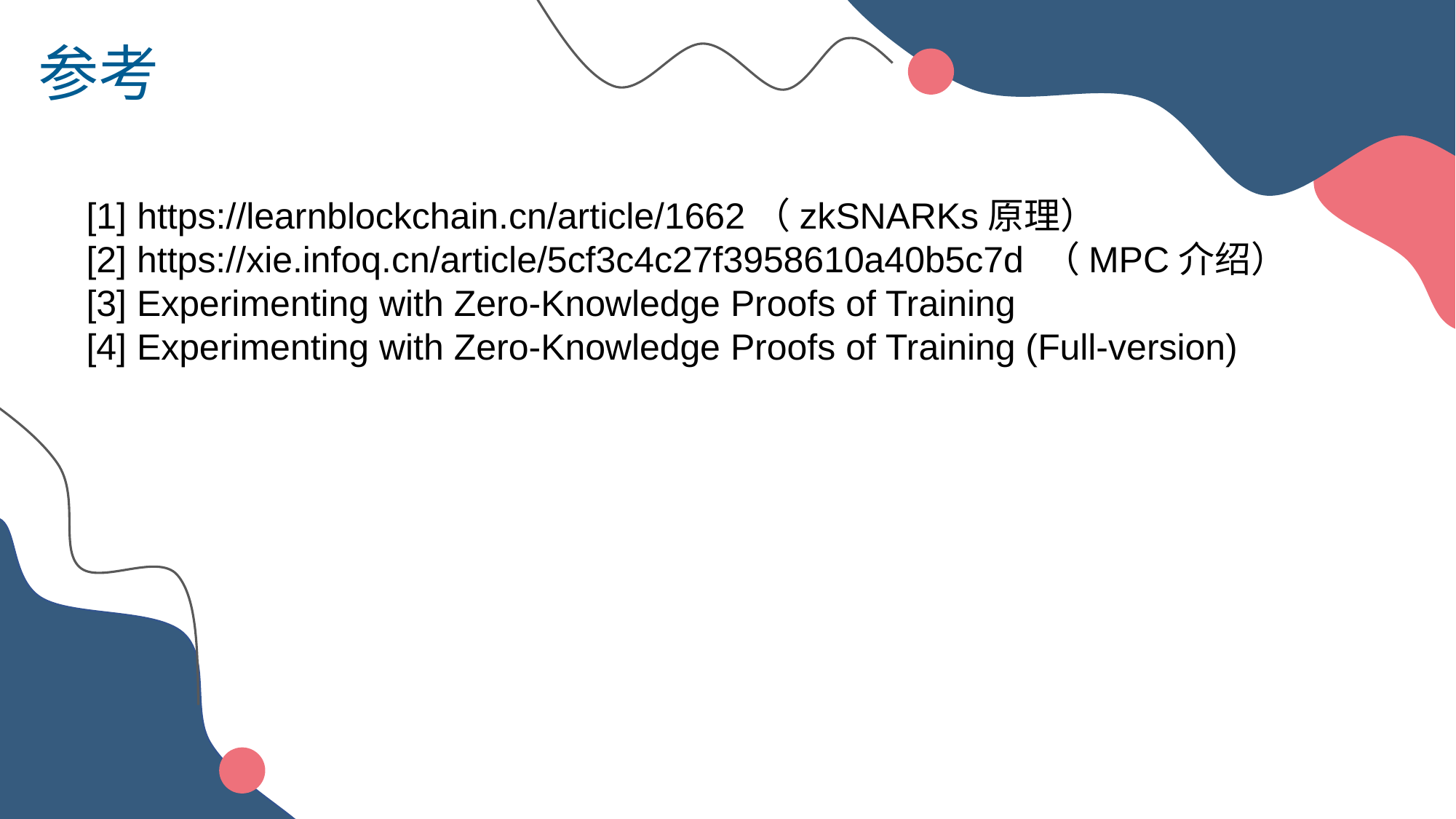

参考

[1] https://learnblockchain.cn/article/1662（zkSNARKs原理）
[2] https://xie.infoq.cn/article/5cf3c4c27f3958610a40b5c7d （MPC介绍）
[3] Experimenting with Zero-Knowledge Proofs of Training
[4] Experimenting with Zero-Knowledge Proofs of Training (Full-version)